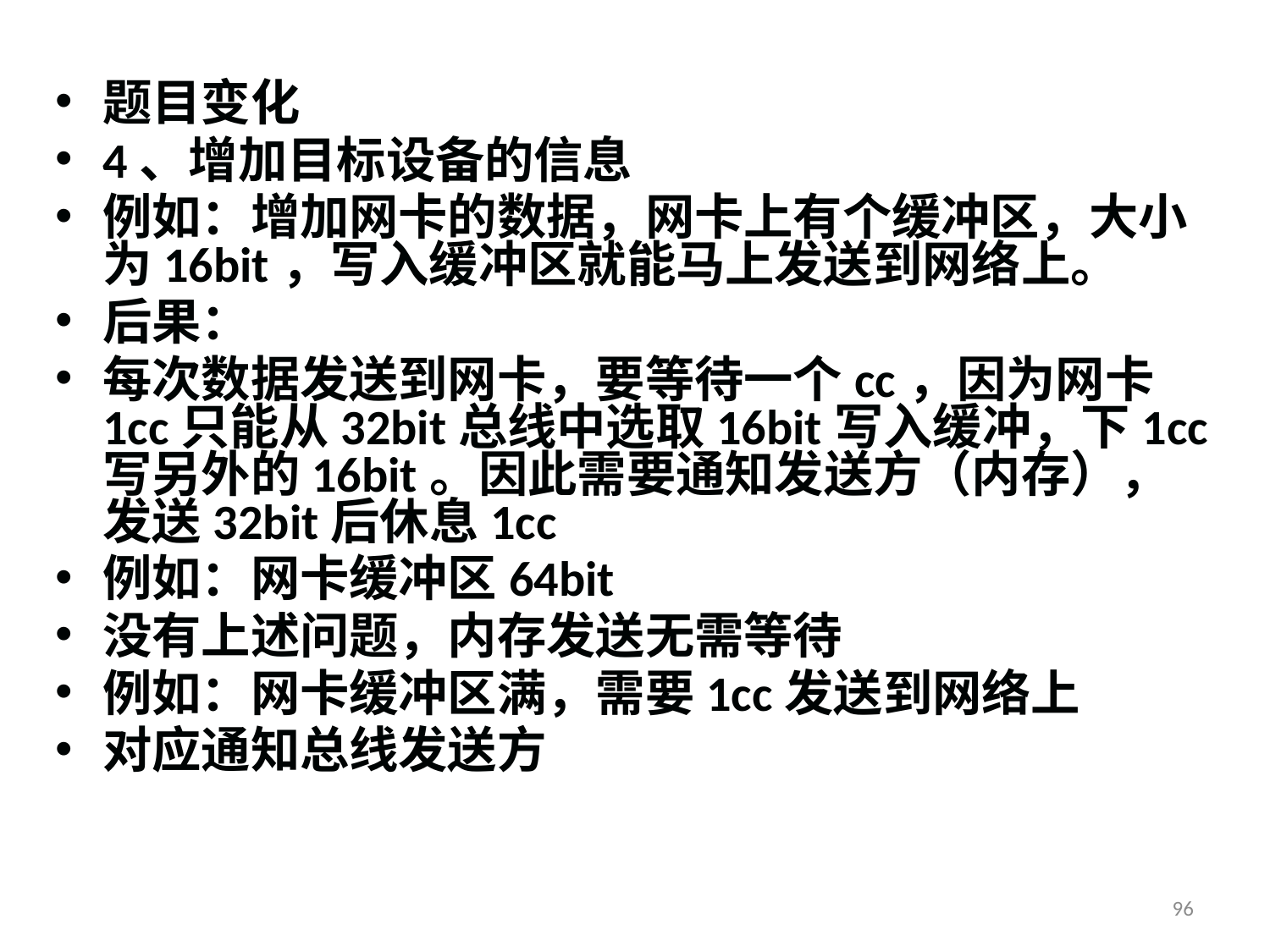

题目变化
4、增加目标设备的信息
例如：增加网卡的数据，网卡上有个缓冲区，大小为16bit，写入缓冲区就能马上发送到网络上。
后果：
每次数据发送到网卡，要等待一个cc，因为网卡1cc只能从32bit总线中选取16bit写入缓冲，下1cc写另外的16bit。因此需要通知发送方（内存），发送32bit后休息1cc
例如：网卡缓冲区64bit
没有上述问题，内存发送无需等待
例如：网卡缓冲区满，需要1cc发送到网络上
对应通知总线发送方
96